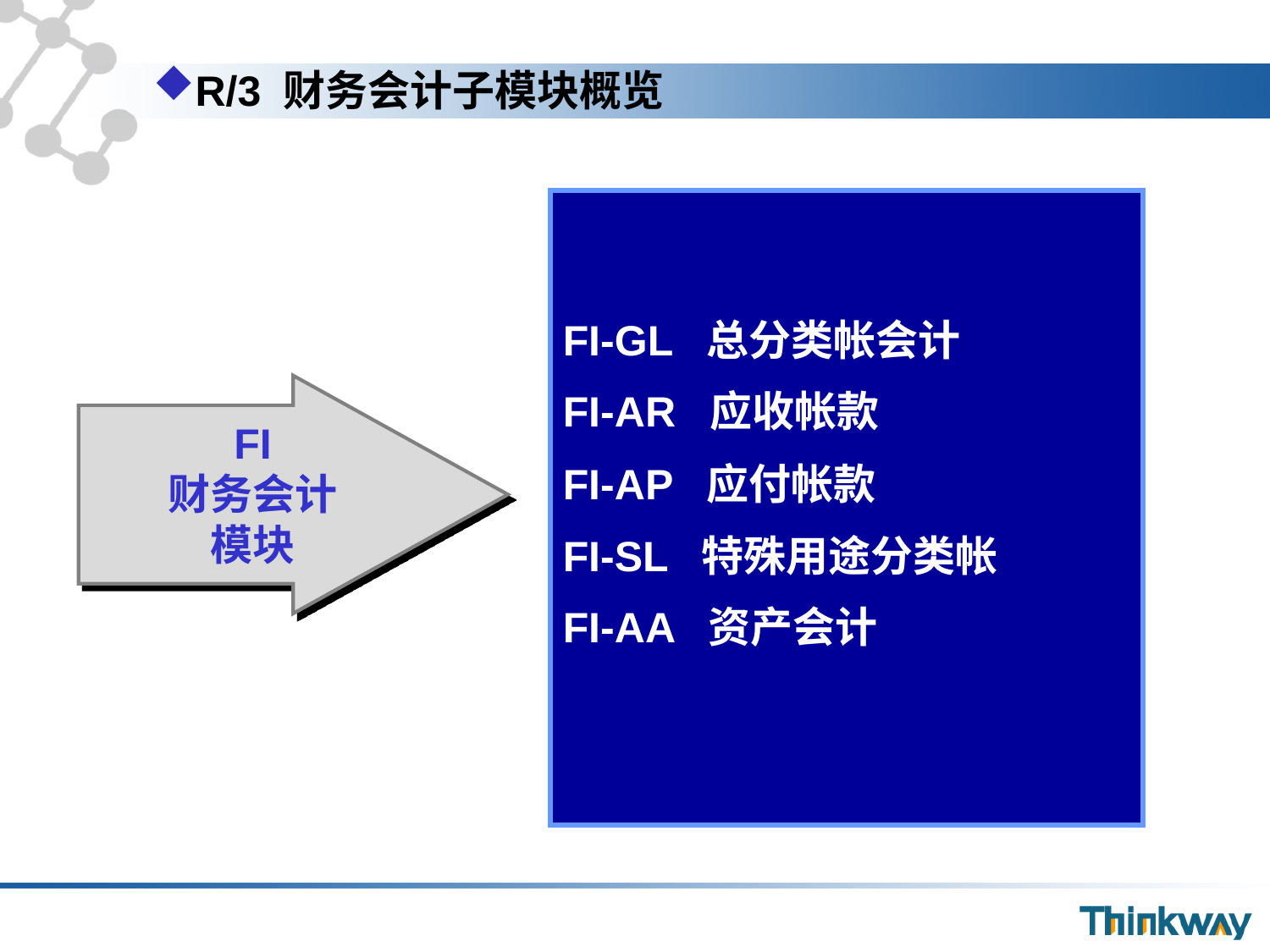

# R/3 财务会计子模块概览
FI-GL  总分类帐会计
FI-AR  应收帐款
FI-AP  应付帐款
FI-SL  特殊用途分类帐
FI-AA  资产会计

FI
财务会计
模块